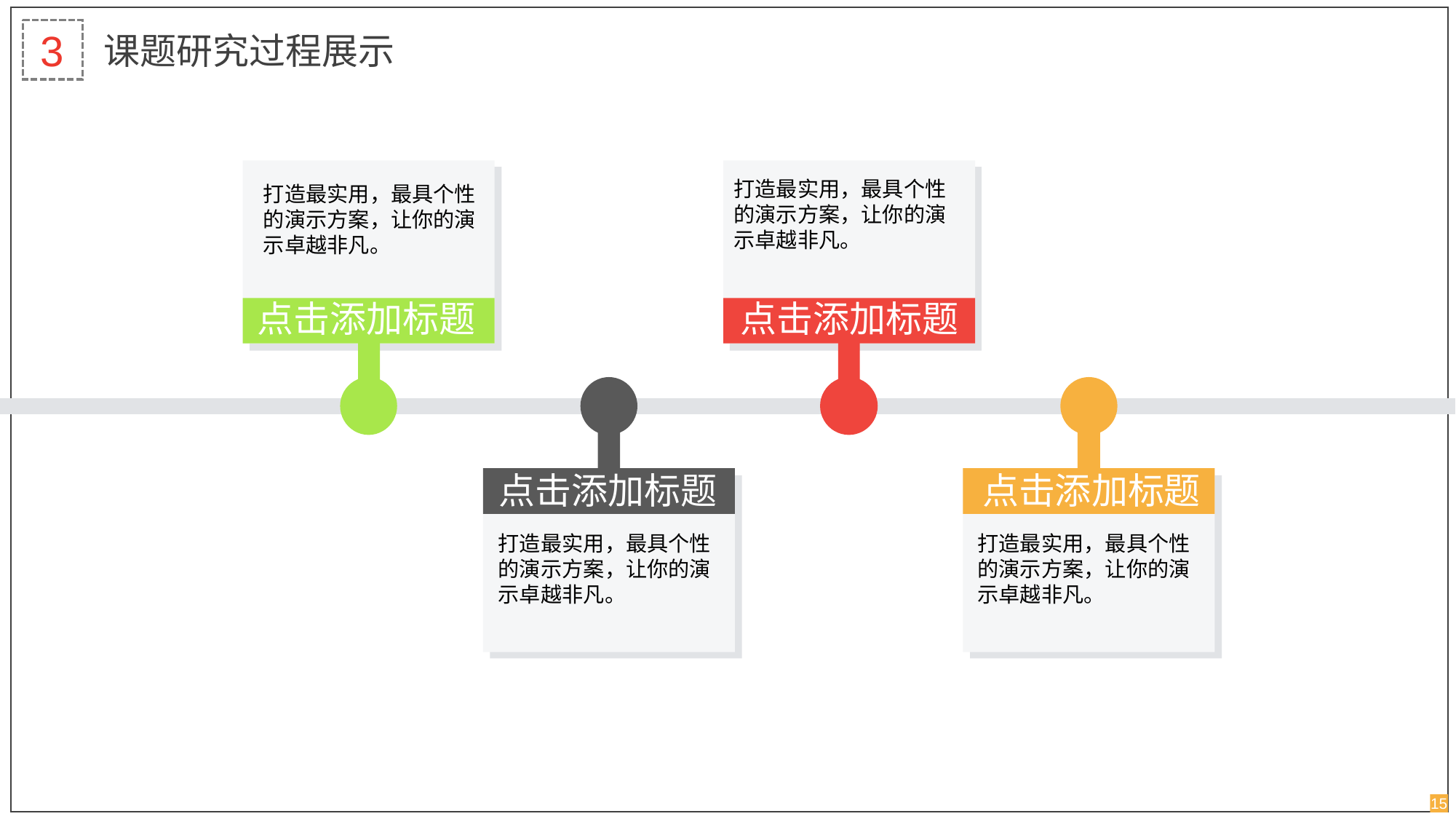

3
课题研究过程展示

打造最实用，最具个性的演示方案，让你的演示卓越非凡。
打造最实用，最具个性的演示方案，让你的演示卓越非凡。
点击添加标题
点击添加标题

点击添加标题
点击添加标题

打造最实用，最具个性的演示方案，让你的演示卓越非凡。
打造最实用，最具个性的演示方案，让你的演示卓越非凡。
15